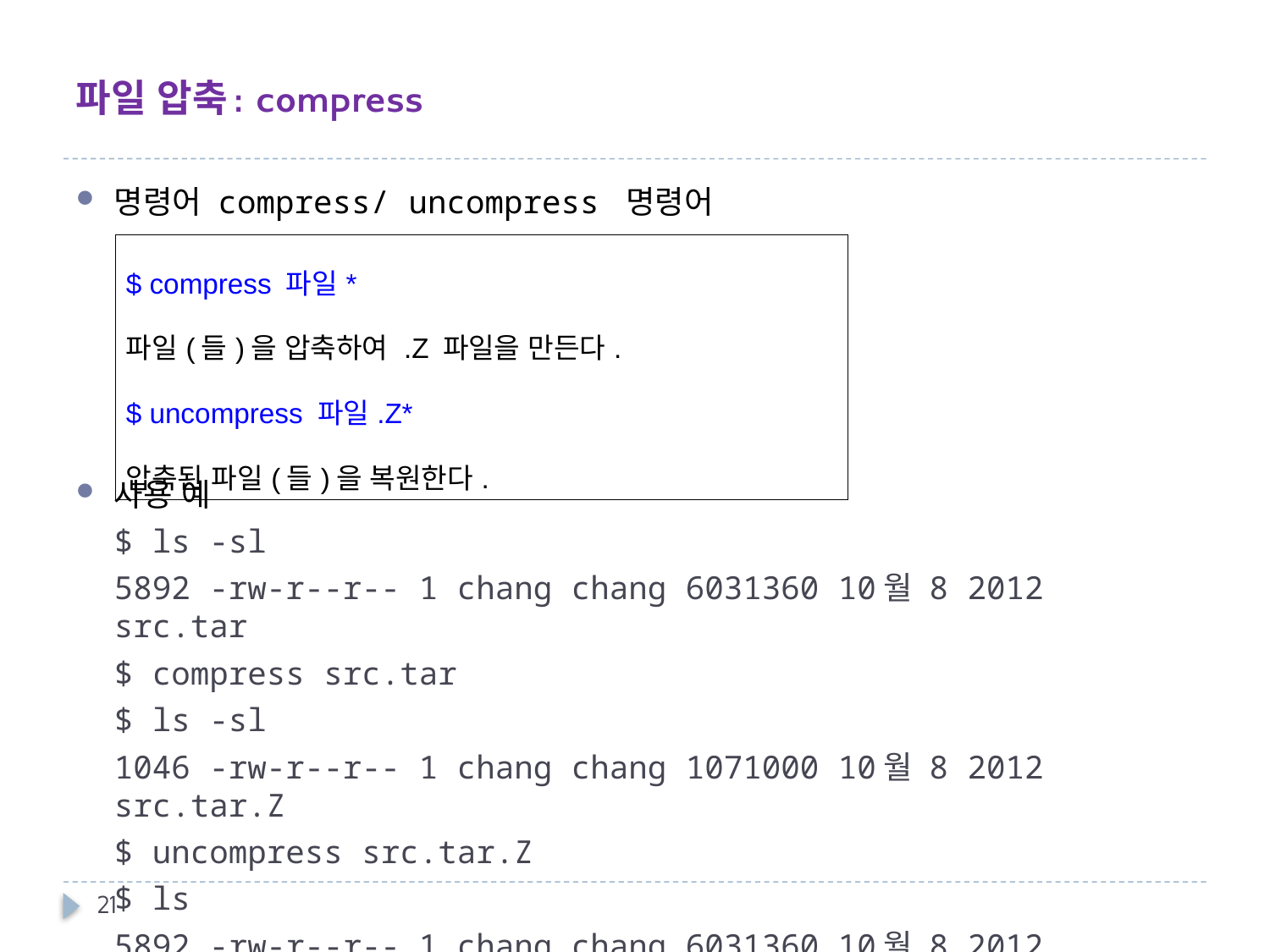

# 파일 압축: compress
명령어 compress/ uncompress 명령어

사용 예
$ ls -sl
5892 -rw-r--r-- 1 chang chang 6031360 10월 8 2012 src.tar
$ compress src.tar
$ ls -sl
1046 -rw-r--r-- 1 chang chang 1071000 10월 8 2012 src.tar.Z
$ uncompress src.tar.Z
$ ls
5892 -rw-r--r-- 1 chang chang 6031360 10월 8 2012 src.tar
| $ compress 파일\* 파일(들)을 압축하여 .Z 파일을 만든다. $ uncompress 파일.Z\* 압축된 파일(들)을 복원한다. |
| --- |
21